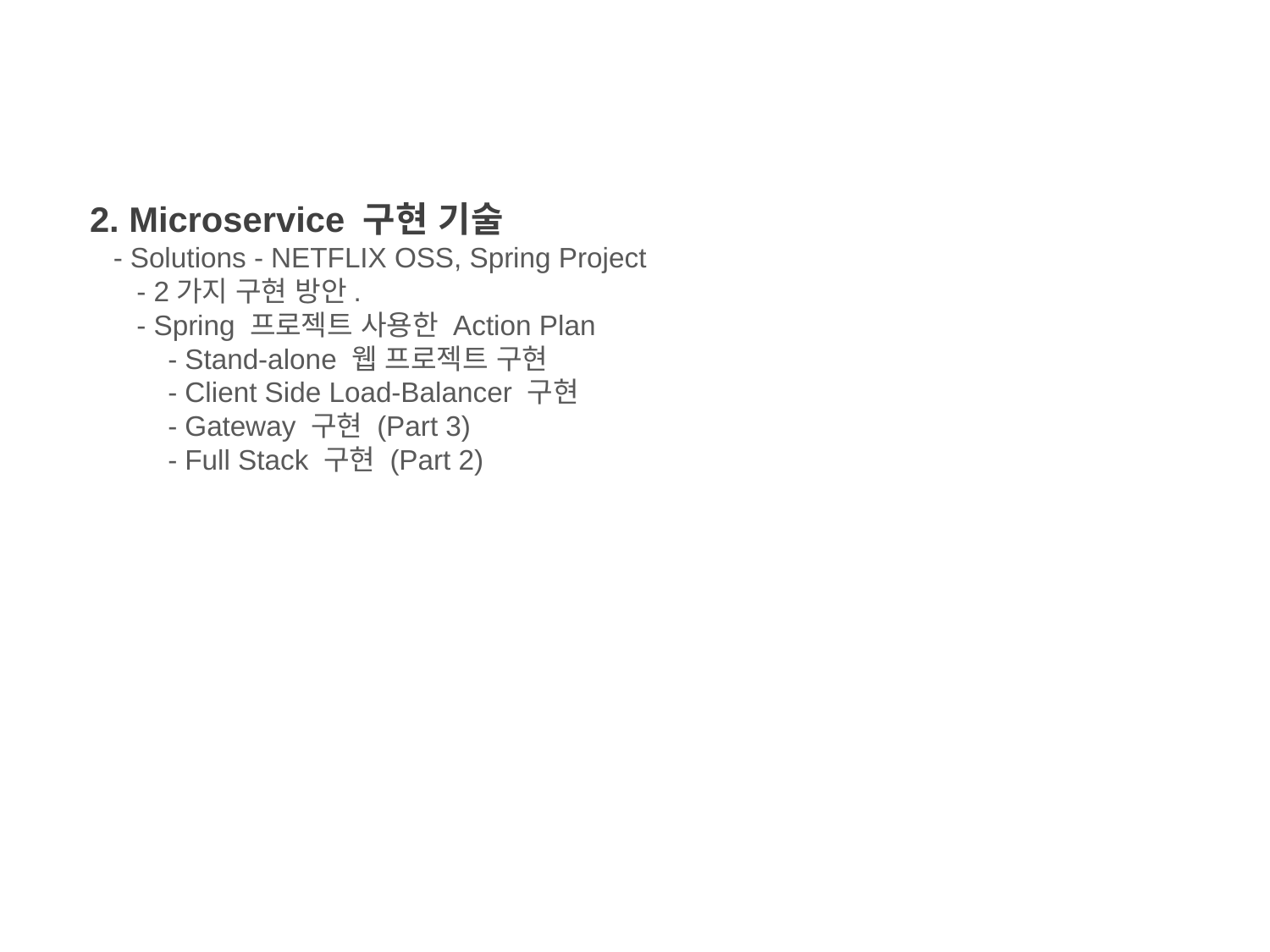

2. Microservice 구현 기술
   - Solutions - NETFLIX OSS, Spring Project
      - 2가지 구현 방안.
      - Spring 프로젝트 사용한 Action Plan
          - Stand-alone 웹 프로젝트 구현
          - Client Side Load-Balancer 구현
          - Gateway 구현 (Part 3)
          - Full Stack 구현 (Part 2)